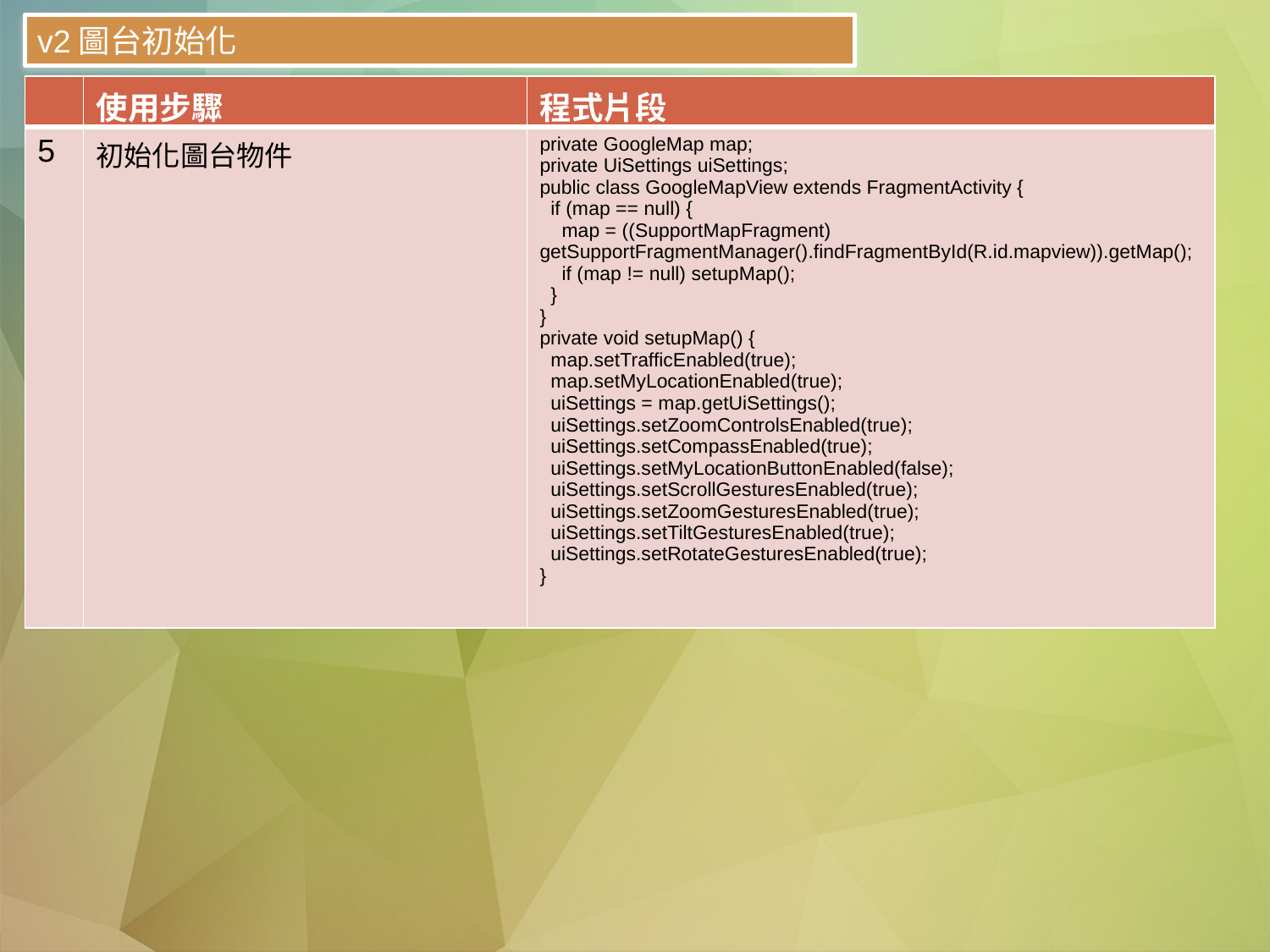

v2圖台初始化
|  | 使用步驟 | 程式片段 |
| --- | --- | --- |
| 5 | 初始化圖台物件 | private GoogleMap map; private UiSettings uiSettings; public class GoogleMapView extends FragmentActivity { if (map == null) { map = ((SupportMapFragment) getSupportFragmentManager().findFragmentById(R.id.mapview)).getMap(); if (map != null) setupMap(); } } private void setupMap() { map.setTrafficEnabled(true); map.setMyLocationEnabled(true); uiSettings = map.getUiSettings(); uiSettings.setZoomControlsEnabled(true); uiSettings.setCompassEnabled(true); uiSettings.setMyLocationButtonEnabled(false); uiSettings.setScrollGesturesEnabled(true); uiSettings.setZoomGesturesEnabled(true); uiSettings.setTiltGesturesEnabled(true); uiSettings.setRotateGesturesEnabled(true); } |